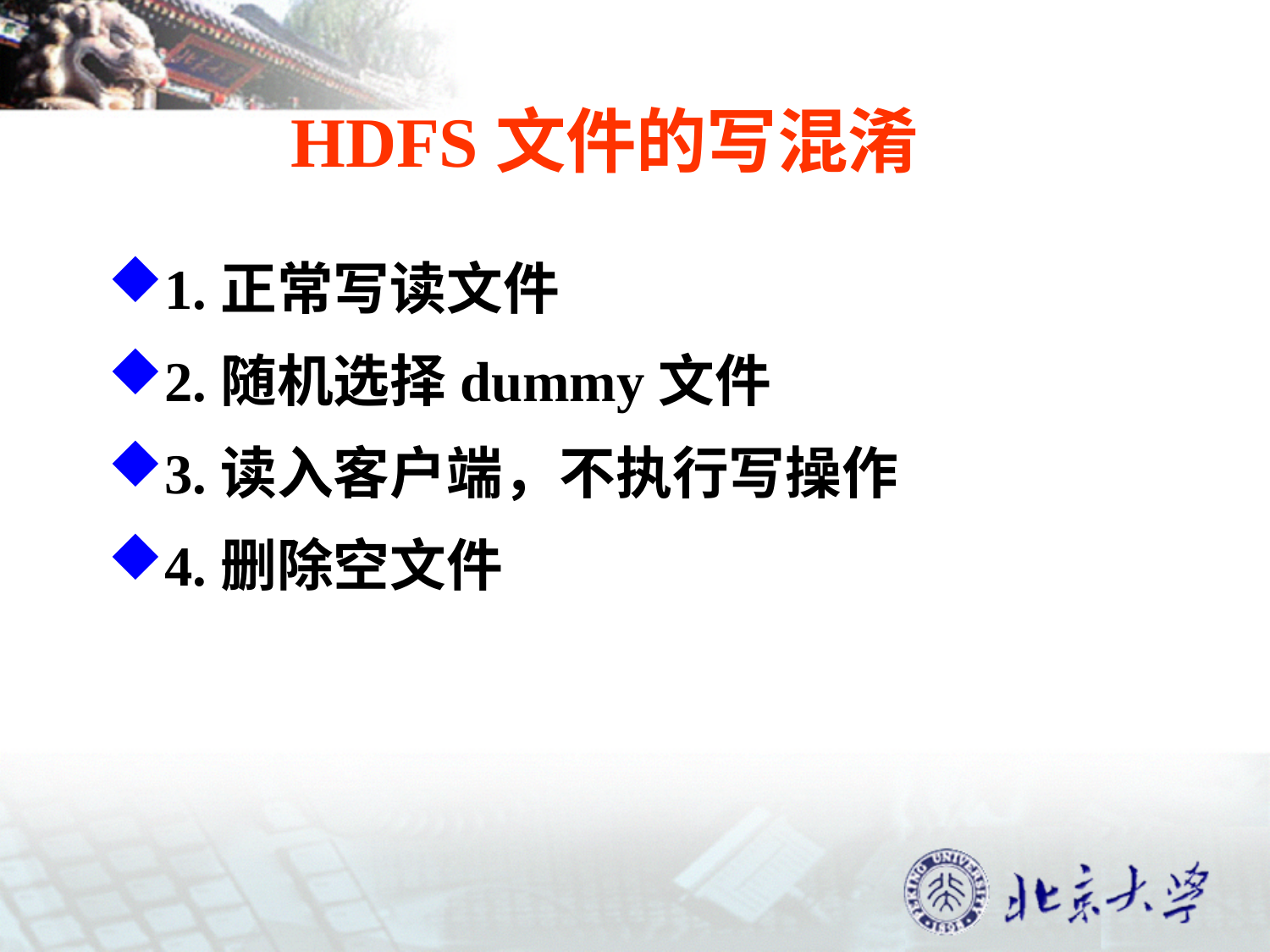

HDFS文件的写混淆
1.正常写读文件
2.随机选择dummy文件
3.读入客户端，不执行写操作
4.删除空文件